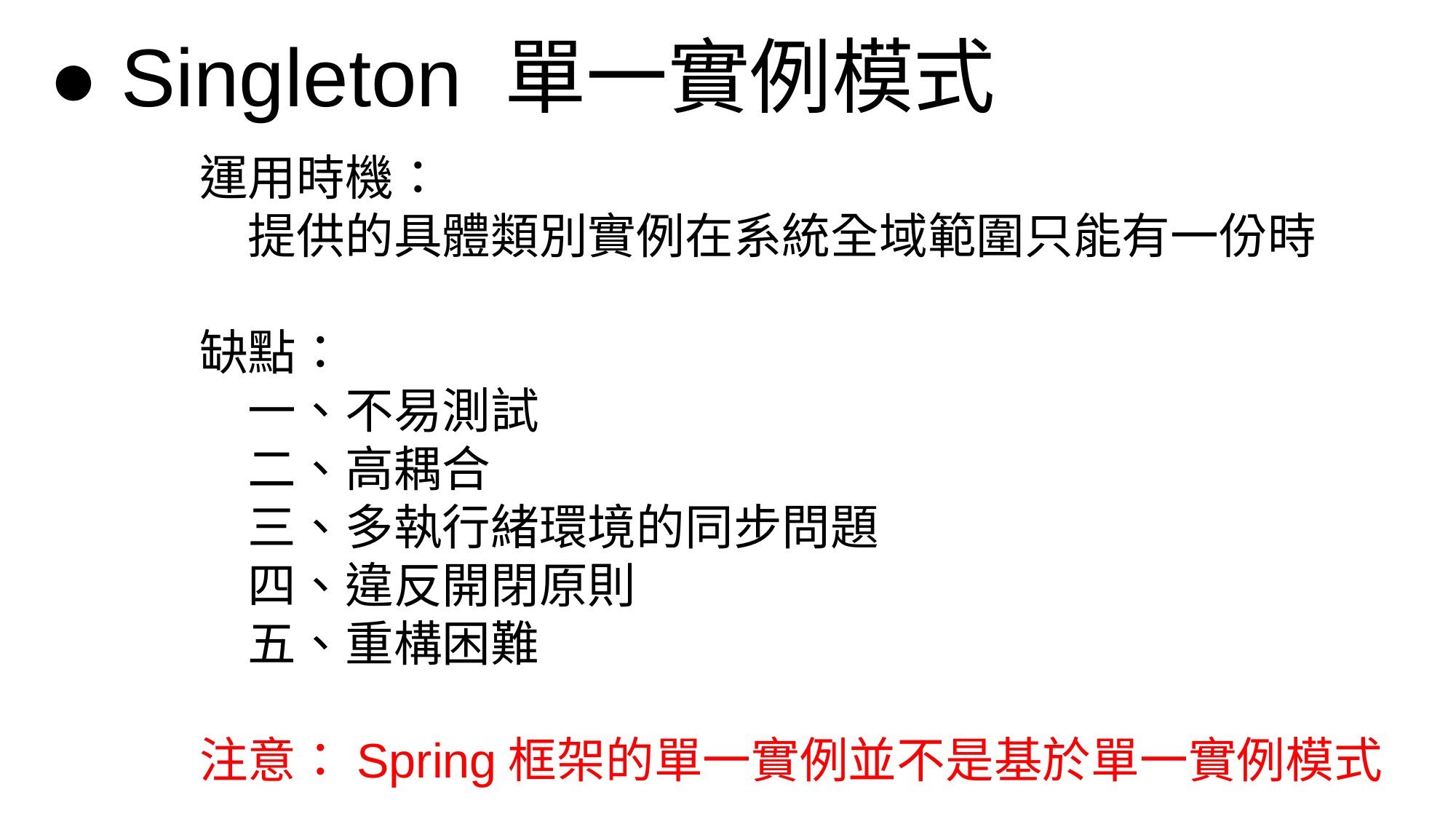

● Singleton 單一實例模式
運用時機：
　提供的具體類別實例在系統全域範圍只能有一份時

缺點：
　一、不易測試
　二、高耦合
　三、多執行緒環境的同步問題
　四、違反開閉原則
　五、重構困難

注意：Spring框架的單一實例並不是基於單一實例模式